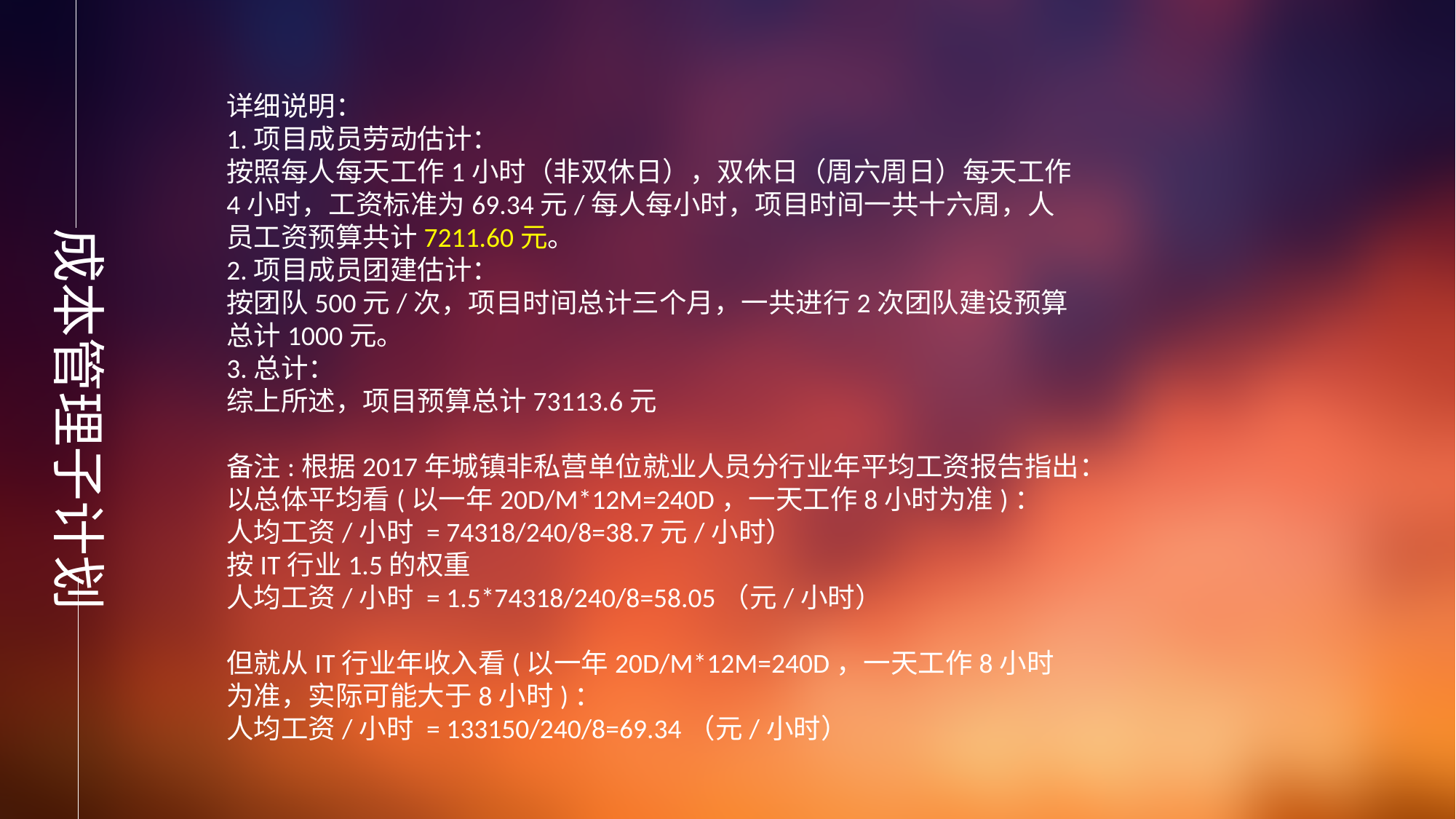

详细说明：
1.项目成员劳动估计：
按照每人每天工作1小时（非双休日），双休日（周六周日）每天工作4小时，工资标准为69.34元/每人每小时，项目时间一共十六周，人员工资预算共计7211.60元。
2.项目成员团建估计：
按团队500元/次，项目时间总计三个月，一共进行2次团队建设预算总计1000元。
3.总计：
综上所述，项目预算总计73113.6元

备注:根据2017年城镇非私营单位就业人员分行业年平均工资报告指出：
以总体平均看(以一年20D/M*12M=240D，一天工作8小时为准)：
人均工资/小时 = 74318/240/8=38.7元/小时）
按IT行业1.5的权重
人均工资/小时 = 1.5*74318/240/8=58.05（元/小时）

但就从IT行业年收入看(以一年20D/M*12M=240D，一天工作8小时为准，实际可能大于8小时)：
人均工资/小时 = 133150/240/8=69.34（元/小时）
成本管理子计划